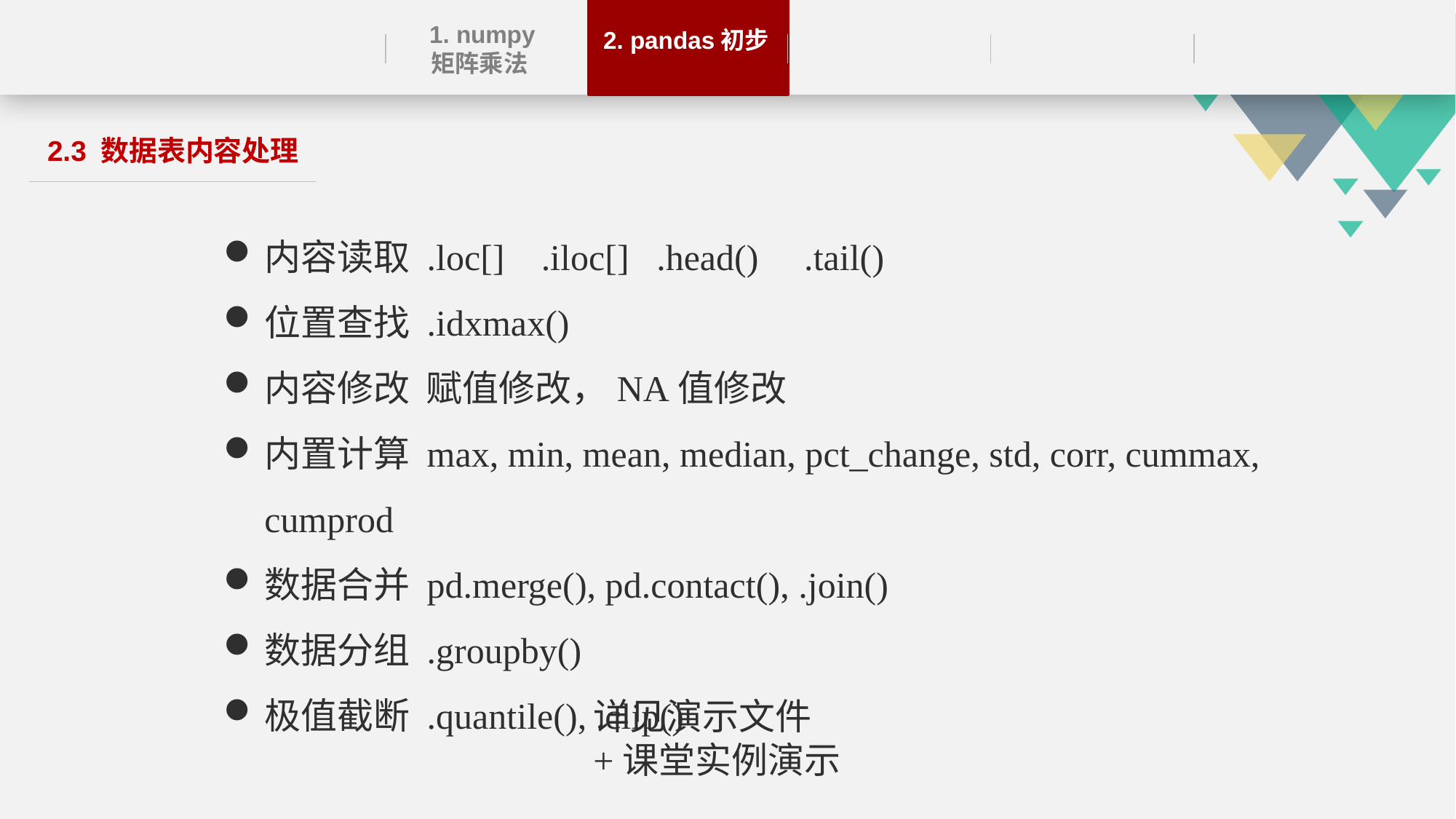

1. numpy
矩阵乘法
2. pandas初步
2.3 数据表内容处理
内容读取 .loc[]    .iloc[]   .head()     .tail()
位置查找 .idxmax()
内容修改  赋值修改，NA值修改
内置计算 max, min, mean, median, pct_change, std, corr, cummax, cumprod
数据合并 pd.merge(), pd.contact(), .join()
数据分组 .groupby()
极值截断 .quantile(), .clip()

详见演示文件
+课堂实例演示